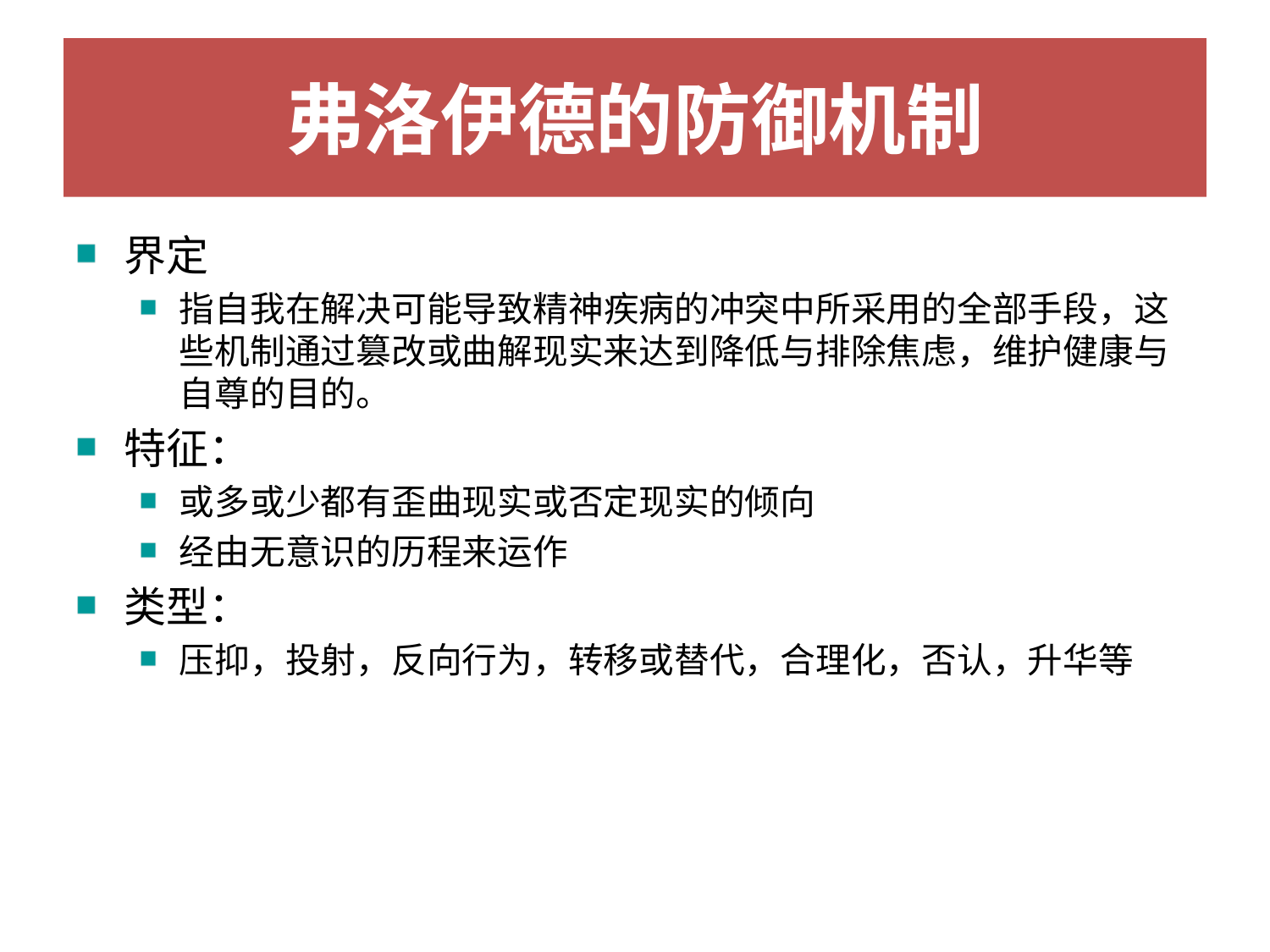

# 弗洛伊德的防御机制
界定
指自我在解决可能导致精神疾病的冲突中所采用的全部手段，这些机制通过篡改或曲解现实来达到降低与排除焦虑，维护健康与自尊的目的。
特征：
或多或少都有歪曲现实或否定现实的倾向
经由无意识的历程来运作
类型：
压抑，投射，反向行为，转移或替代，合理化，否认，升华等